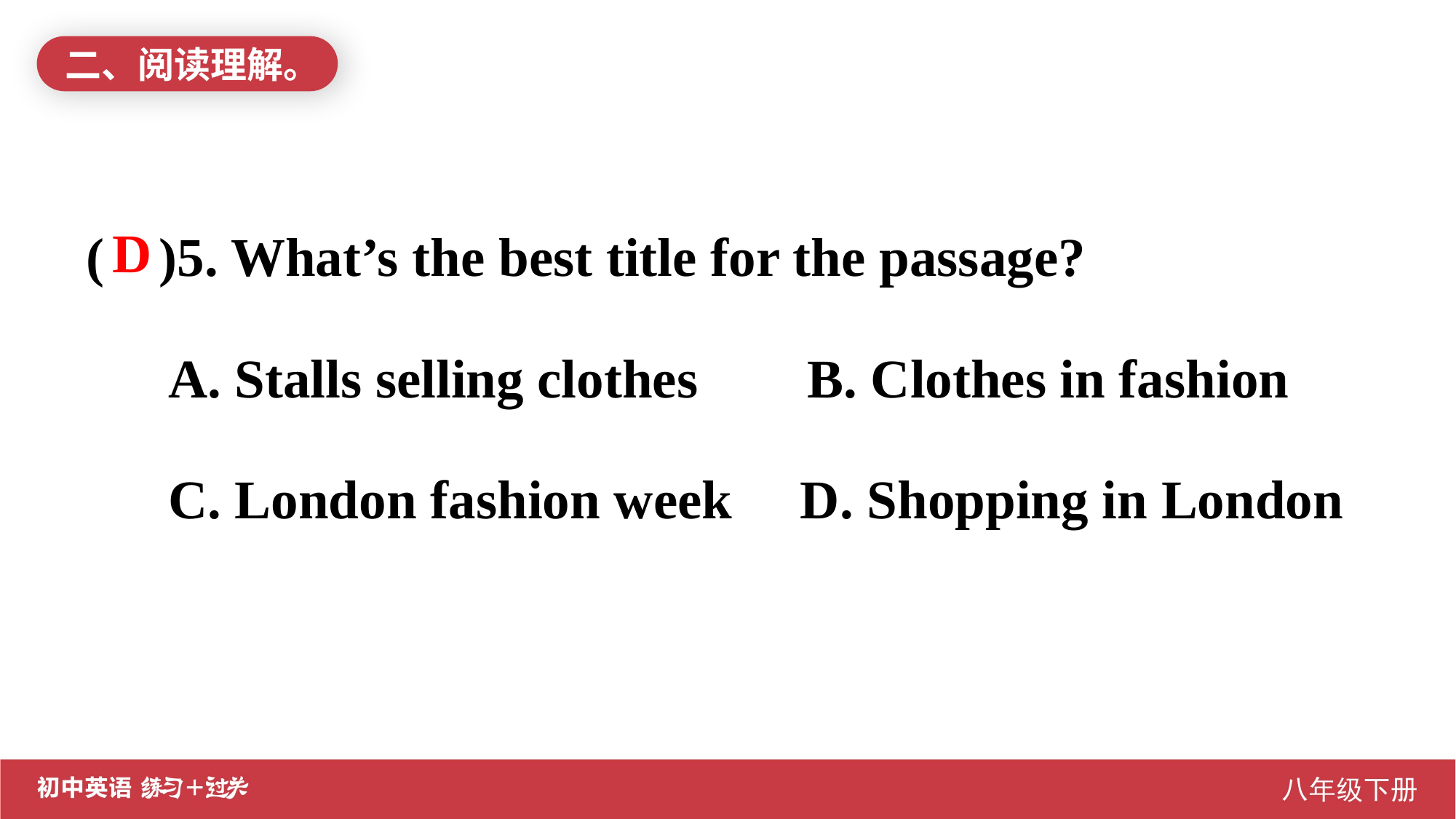

二、阅读理解。
(    )5. What’s the best title for the passage?
      A. Stalls selling clothes        B. Clothes in fashion
      C. London fashion week     D. Shopping in London
D